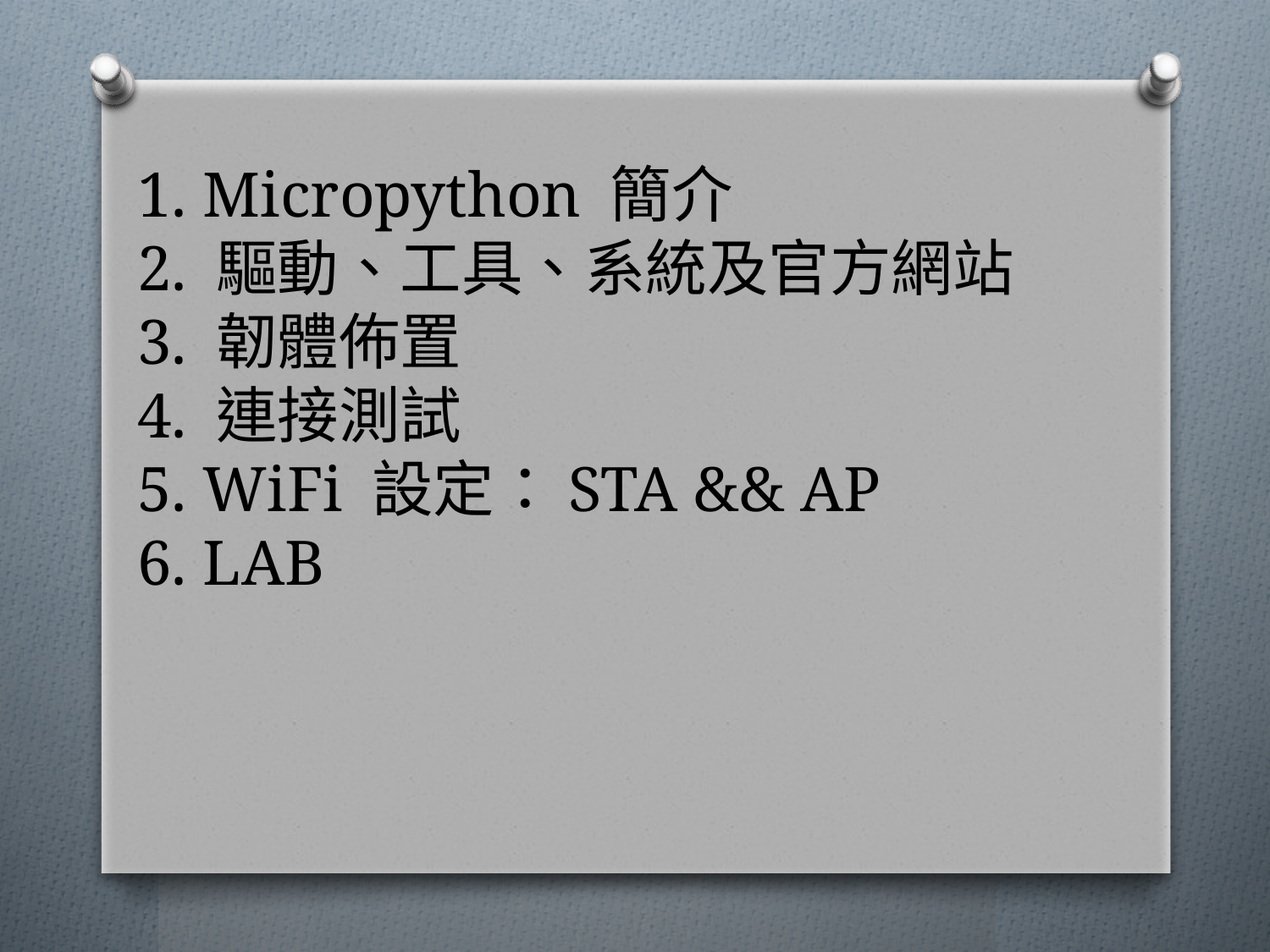

# 1. Micropython 簡介 2. 驅動、工具、系統及官方網站 3. 韌體佈置 4. 連接測試 5. WiFi 設定：STA && AP 6. LAB